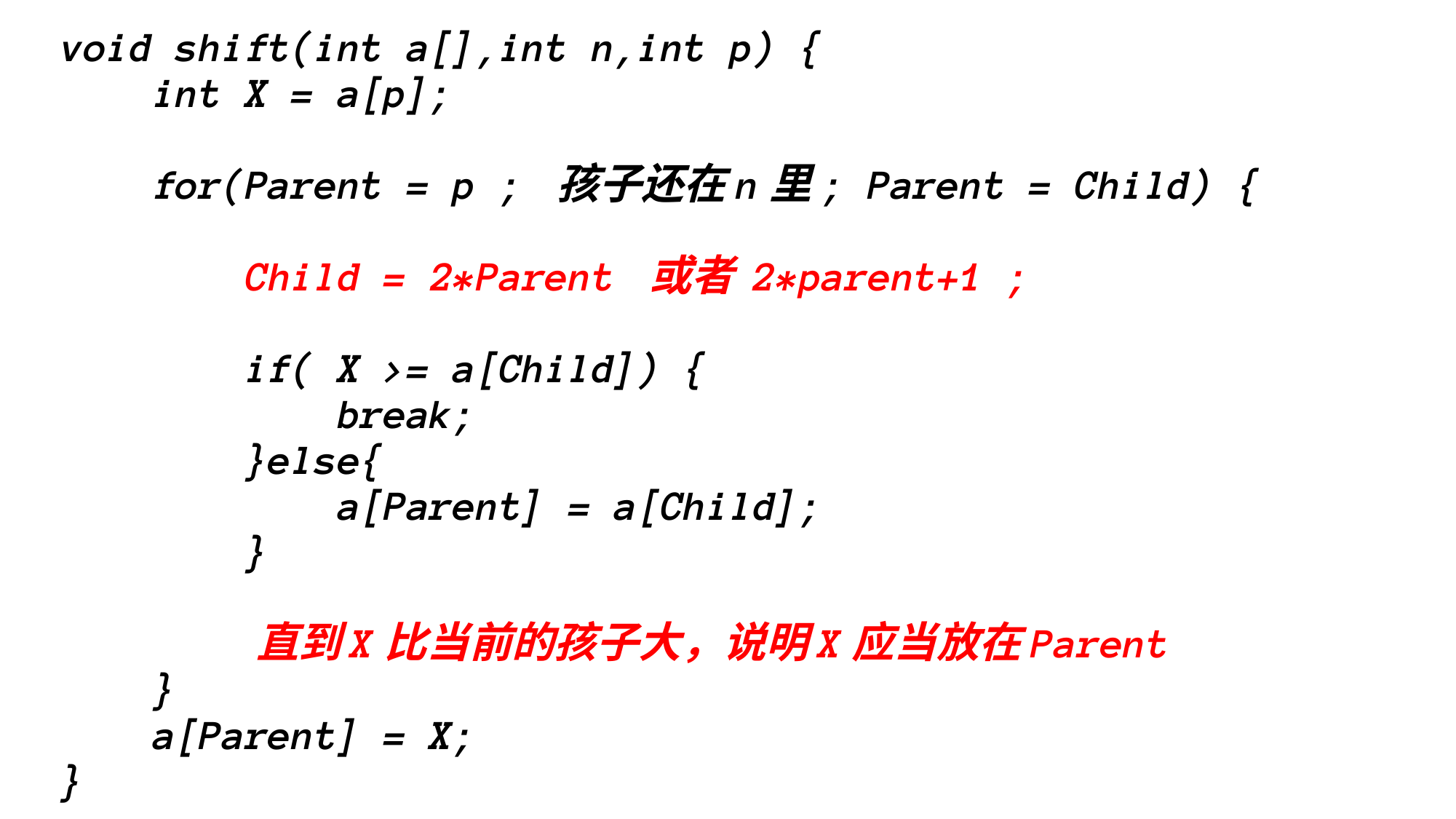

# void shift(int a[],int n,int p) {     int X = a[p];     for(Parent = p ; 孩子还在n里; Parent = Child) {         Child = 2*Parent 或者 2*parent+1 ;                  if( X >= a[Child]) {             break;         }else{             a[Parent] = a[Child];         }         直到X比当前的孩子大，说明X应当放在Parent     }     a[Parent] = X; }